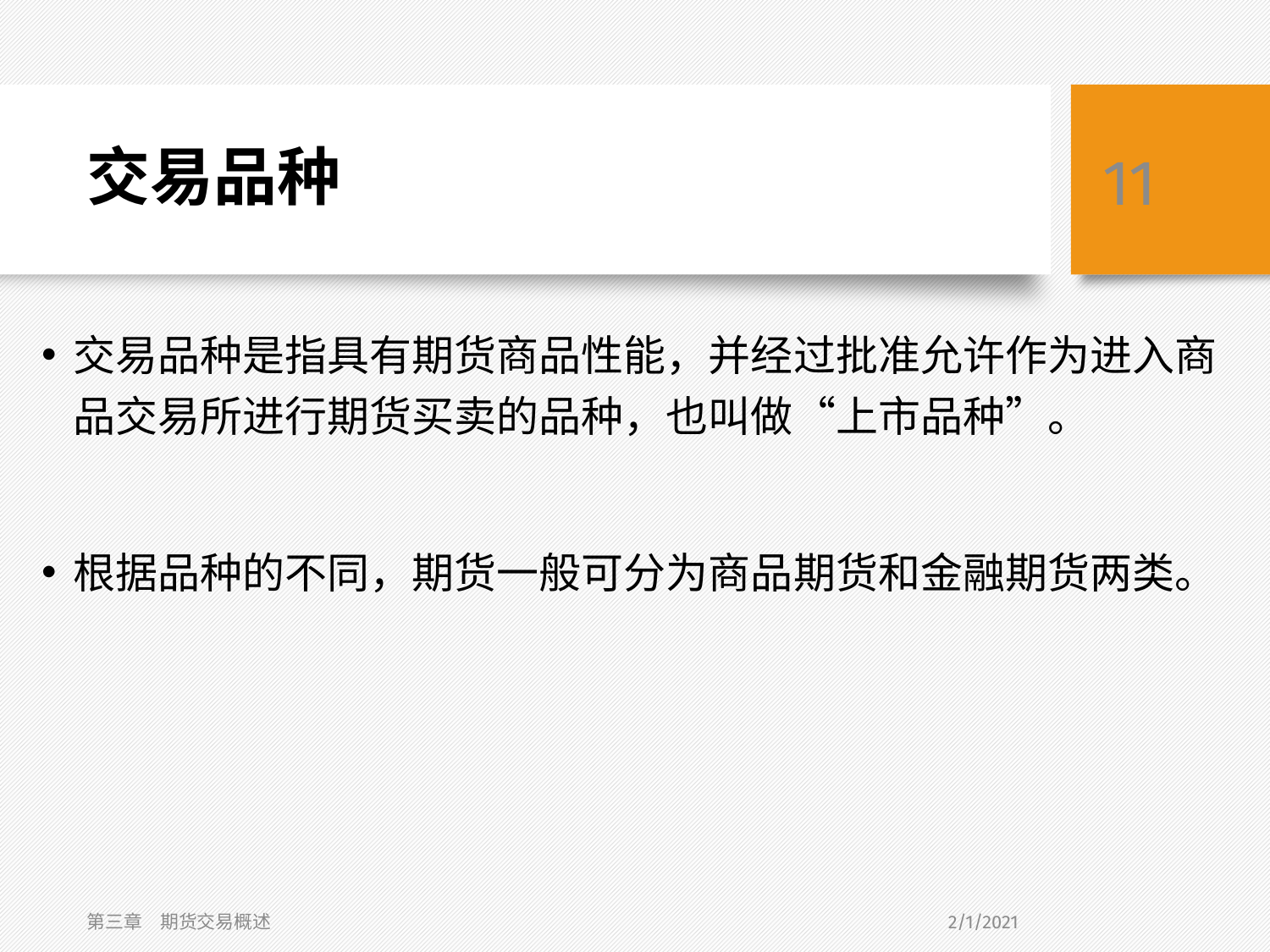

# 交易品种
11
交易品种是指具有期货商品性能，并经过批准允许作为进入商品交易所进行期货买卖的品种，也叫做“上市品种”。

根据品种的不同，期货一般可分为商品期货和金融期货两类。
2/1/2021
第三章　期货交易概述